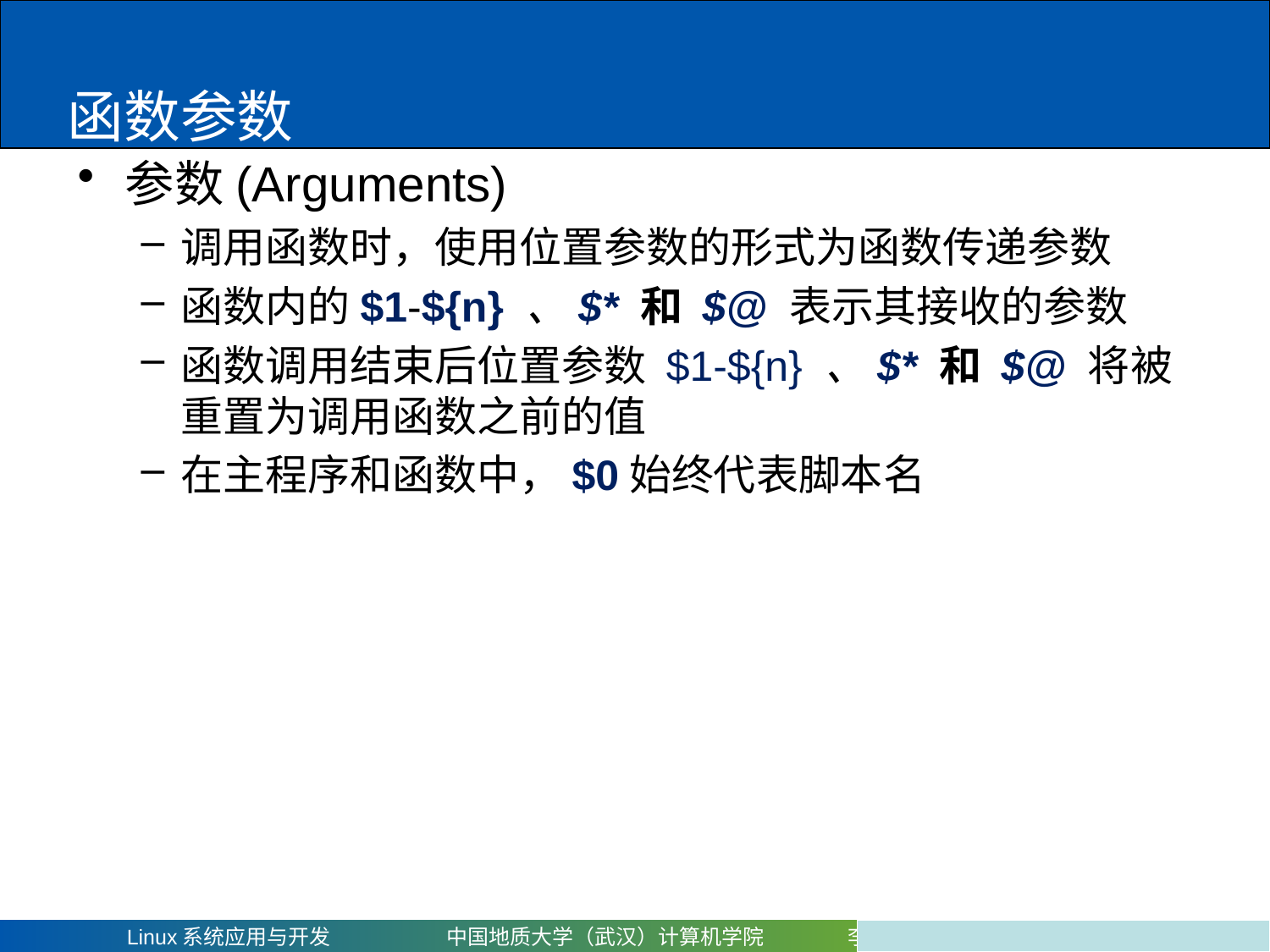

# 函数参数
参数(Arguments)
调用函数时，使用位置参数的形式为函数传递参数
函数内的$1-${n} 、$* 和 $@ 表示其接收的参数
函数调用结束后位置参数 $1-${n} 、$* 和 $@ 将被重置为调用函数之前的值
在主程序和函数中，$0始终代表脚本名